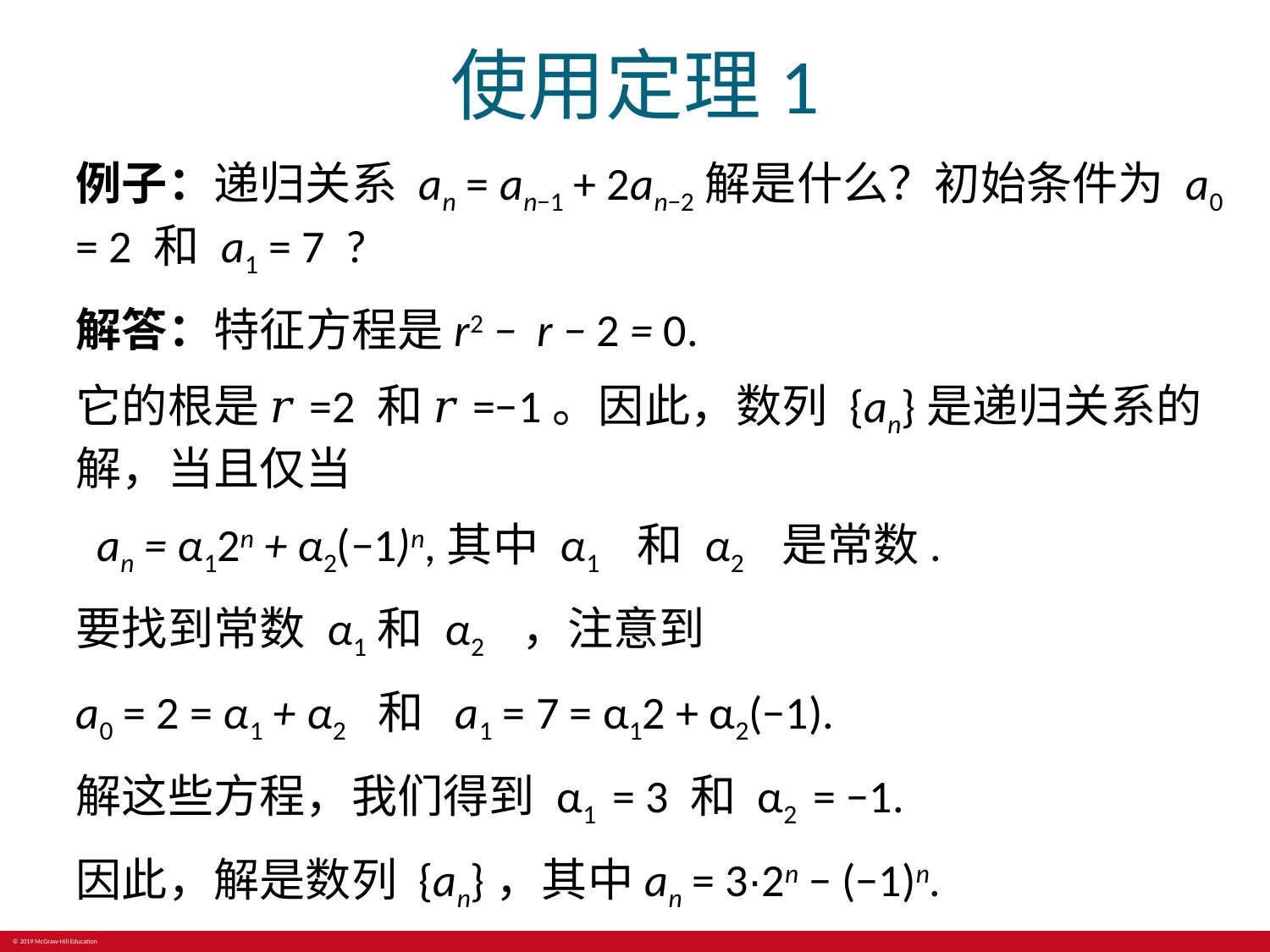

# 使用定理1
例子：递归关系 an = an−1 + 2an−2解是什么？初始条件为 a0 = 2 和 a1 = 7  ?
解答：特征方程是r2 −  r − 2 = 0.
它的根是 𝑟=2 和 𝑟=−1。因此，数列 {an}是递归关系的解，当且仅当
  an = α12n + α2(−1)n,其中 α1 ​  和 α2 ​  是常数.
要找到常数 α1和 α2 ​ ​ ，注意到
a0 = 2 = α1 + α2  和  a1 = 7 = α12 + α2(−1).
解这些方程，我们得到 α1  = 3 和 α2  = −1.
因此，解是数列 {an}，其中an = 3∙2n − (−1)n.